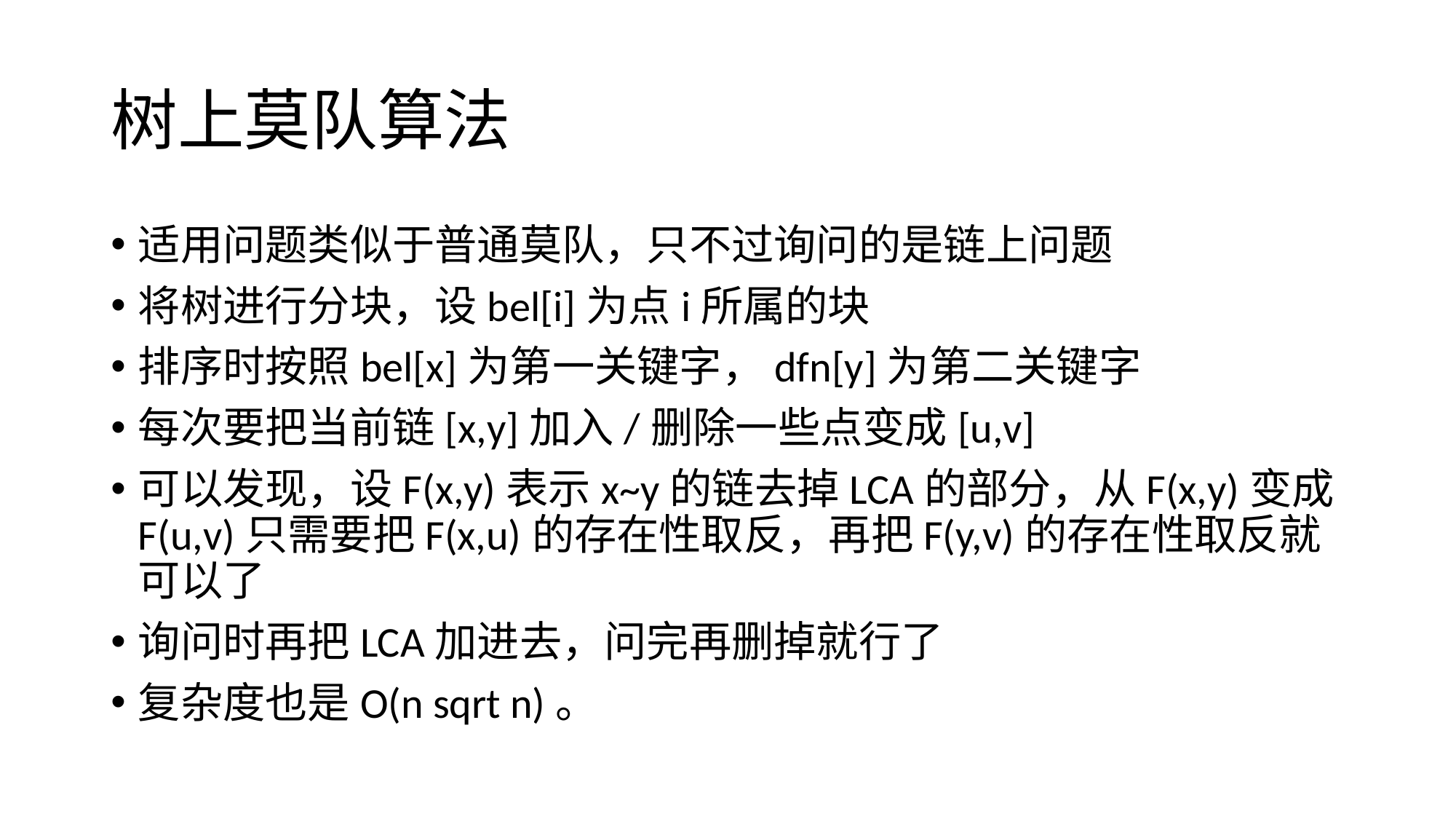

# 树上莫队算法
适用问题类似于普通莫队，只不过询问的是链上问题
将树进行分块，设bel[i]为点i所属的块
排序时按照bel[x]为第一关键字，dfn[y]为第二关键字
每次要把当前链[x,y]加入/删除一些点变成[u,v]
可以发现，设F(x,y)表示x~y的链去掉LCA的部分，从F(x,y)变成F(u,v)只需要把F(x,u)的存在性取反，再把F(y,v)的存在性取反就可以了
询问时再把LCA加进去，问完再删掉就行了
复杂度也是O(n sqrt n)。